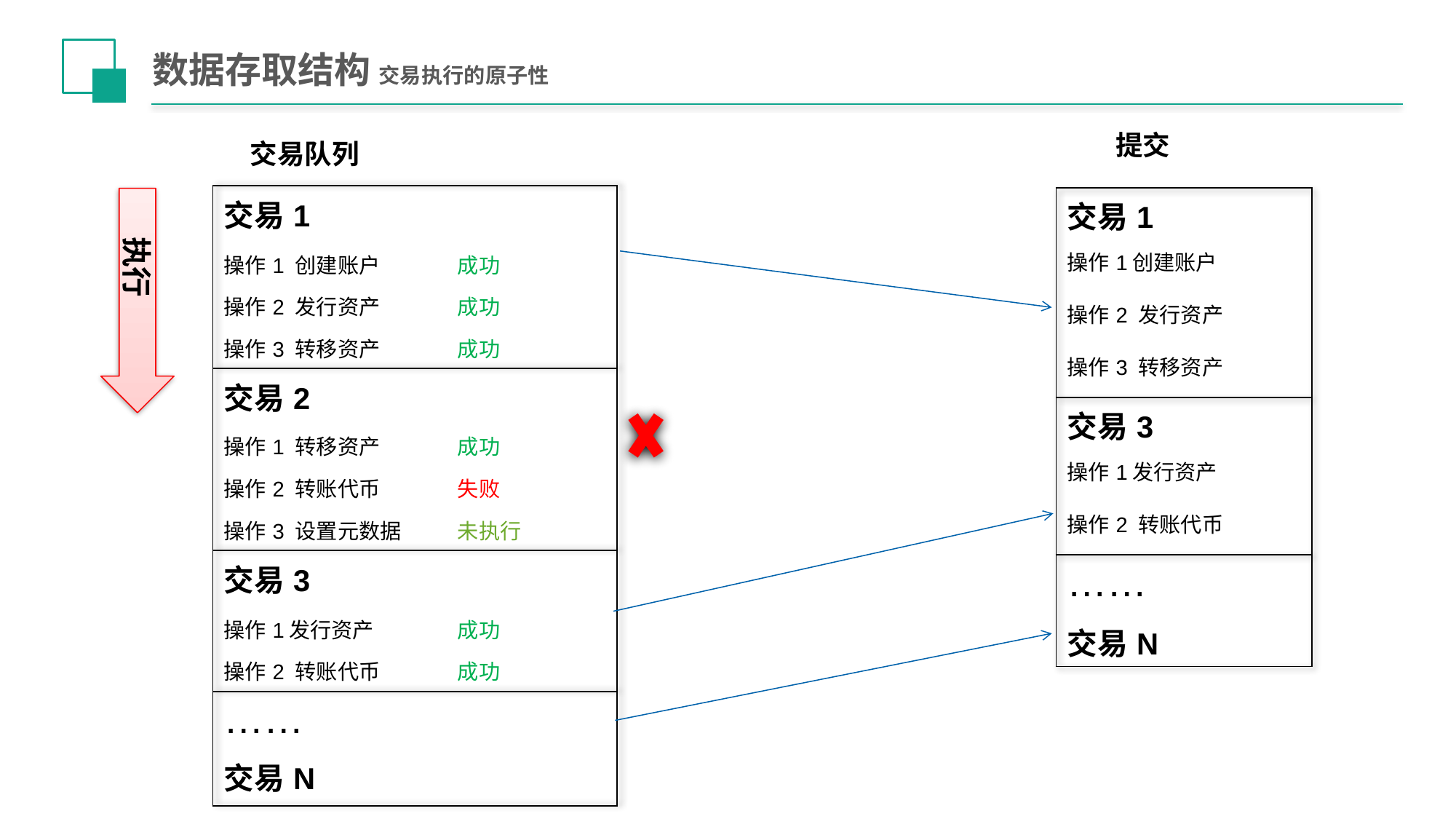

# 数据存取结构 交易执行的原子性
提交
交易队列
| 交易1 |  |
| --- | --- |
| 操作1 创建账户 | 成功 |
| 操作2 发行资产 | 成功 |
| 操作3 转移资产 | 成功 |
| 交易2 |  |
| 操作1 转移资产 | 成功 |
| 操作2 转账代币 | 失败 |
| 操作3 设置元数据 | 未执行 |
| 交易3 |  |
| 操作1发行资产 | 成功 |
| 操作2 转账代币 | 成功 |
| …… |  |
| 交易N |  |
| 交易1 |
| --- |
| 操作1创建账户 |
| 操作2 发行资产 |
| 操作3 转移资产 |
| 交易3 |
| 操作1发行资产 |
| 操作2 转账代币 |
| …… |
| 交易N |

执行